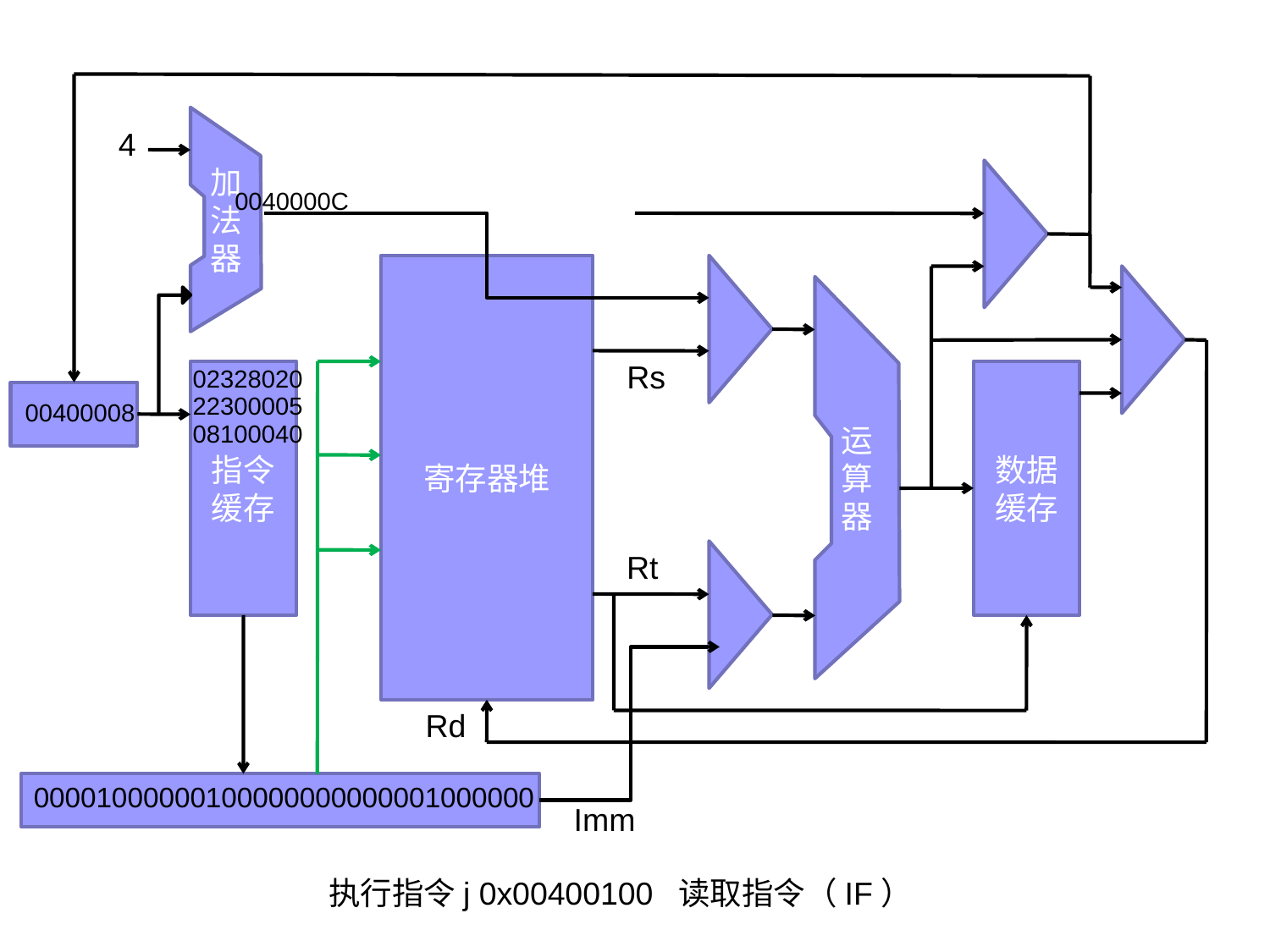

加法器
4
0040000C

寄存器堆
运算器

Rs
02328020
指令缓存
数据缓存

22300005
00400008
08100040
Rt

Rd

00001000000100000000000001000000
Imm
执行指令j 0x00400100  读取指令（IF）